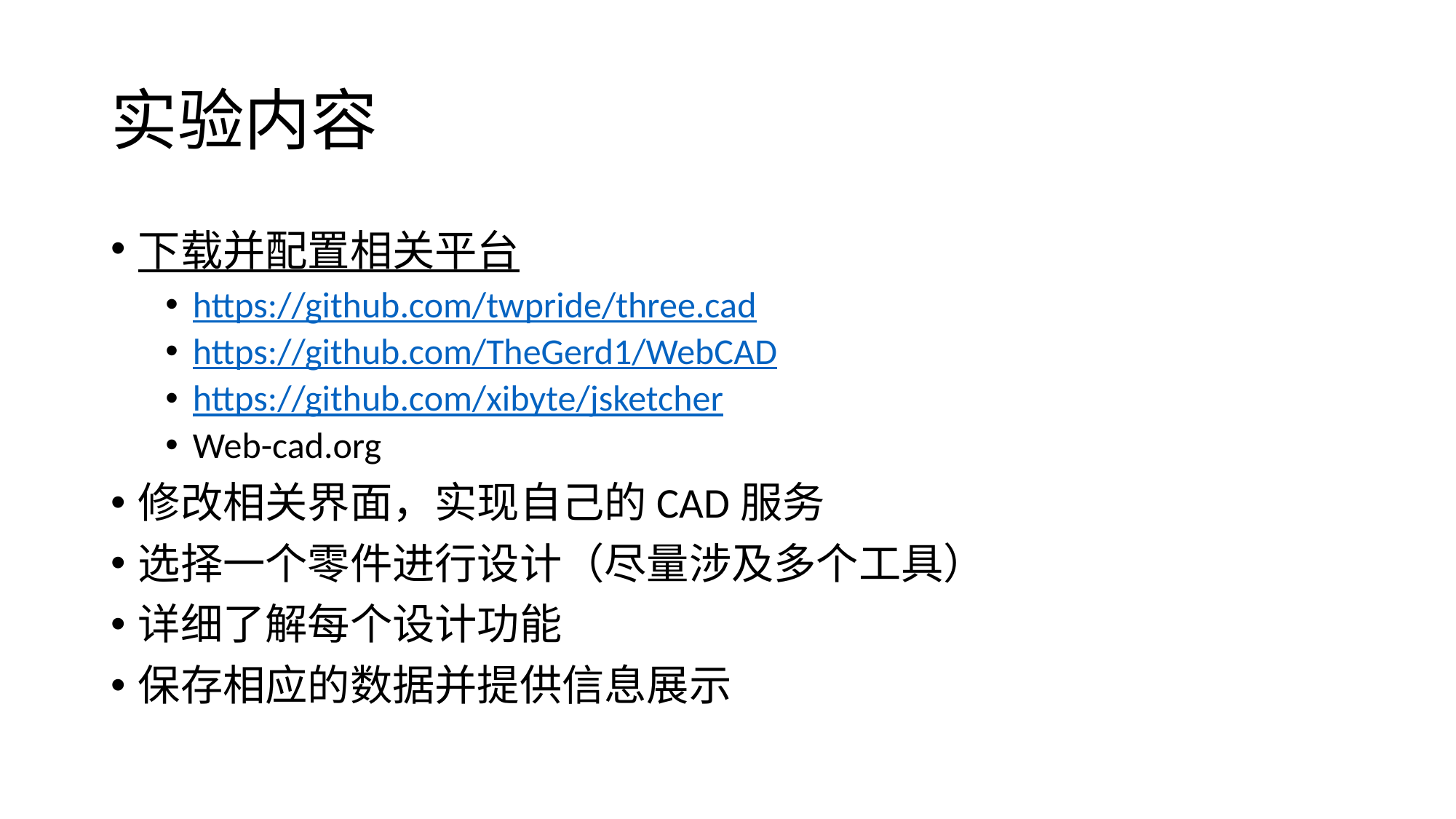

# 实验内容
下载并配置相关平台
https://github.com/twpride/three.cad
https://github.com/TheGerd1/WebCAD
https://github.com/xibyte/jsketcher
Web-cad.org
修改相关界面，实现自己的CAD服务
选择一个零件进行设计（尽量涉及多个工具）
详细了解每个设计功能
保存相应的数据并提供信息展示